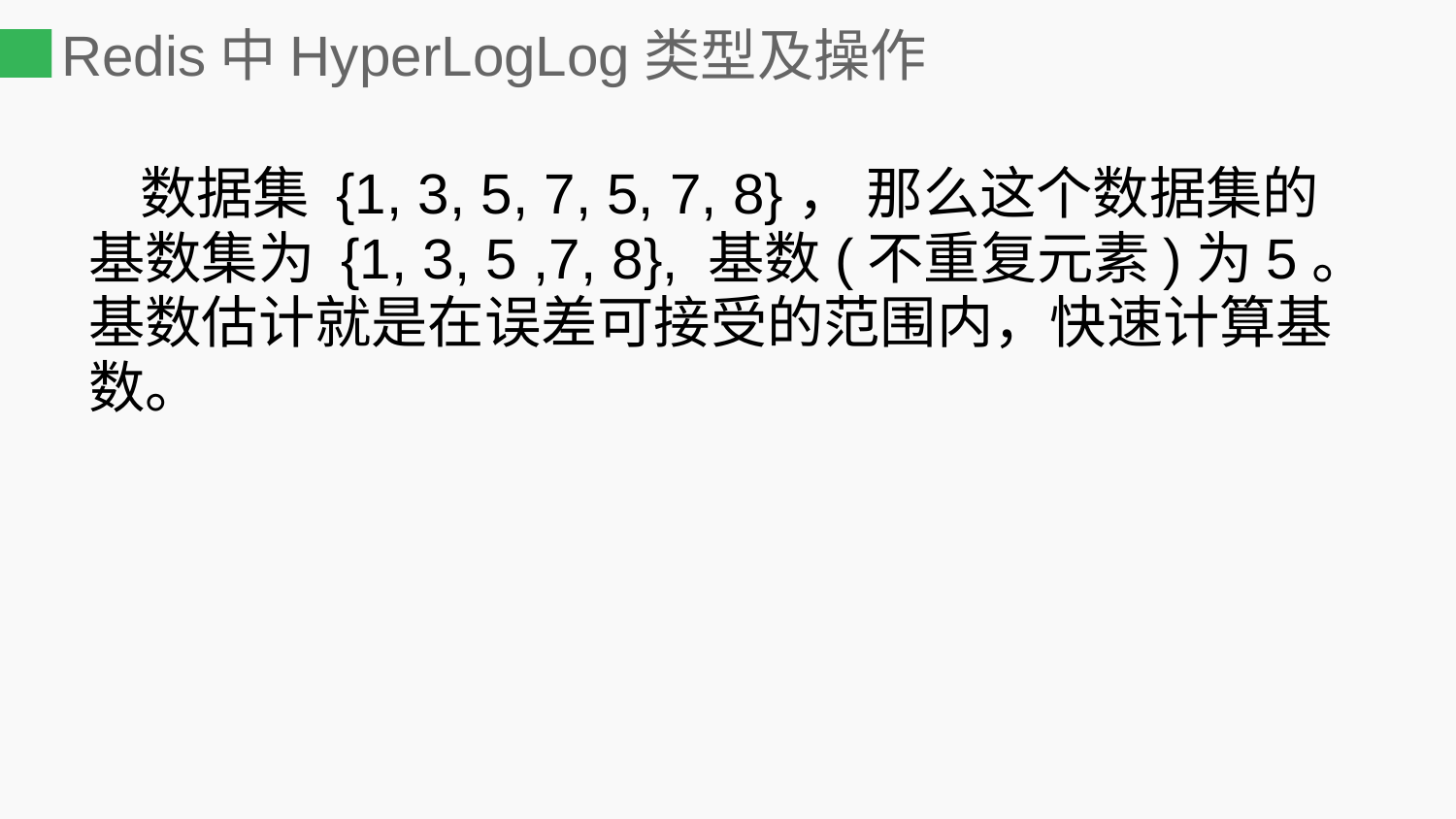

# Redis中HyperLogLog类型及操作

   数据集 {1, 3, 5, 7, 5, 7, 8}， 那么这个数据集的基数集为 {1, 3, 5 ,7, 8}, 基数(不重复元素)为5。 基数估计就是在误差可接受的范围内，快速计算基数。